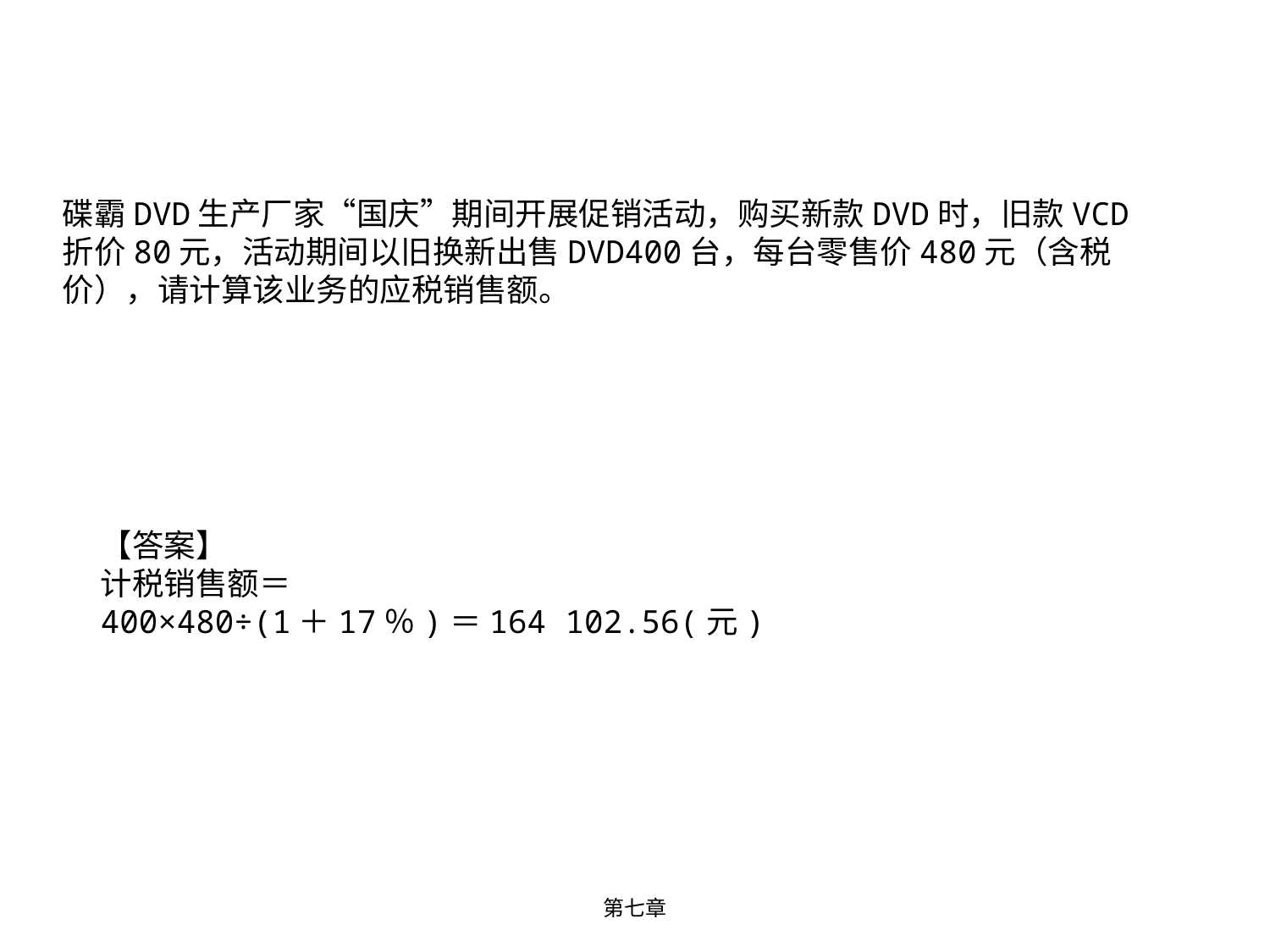

碟霸DVD生产厂家“国庆”期间开展促销活动，购买新款DVD时，旧款VCD折价80元，活动期间以旧换新出售DVD400台，每台零售价480元（含税价），请计算该业务的应税销售额。
【答案】
计税销售额＝
400×480÷(1＋17％)＝164 102.56(元)

第七章
52